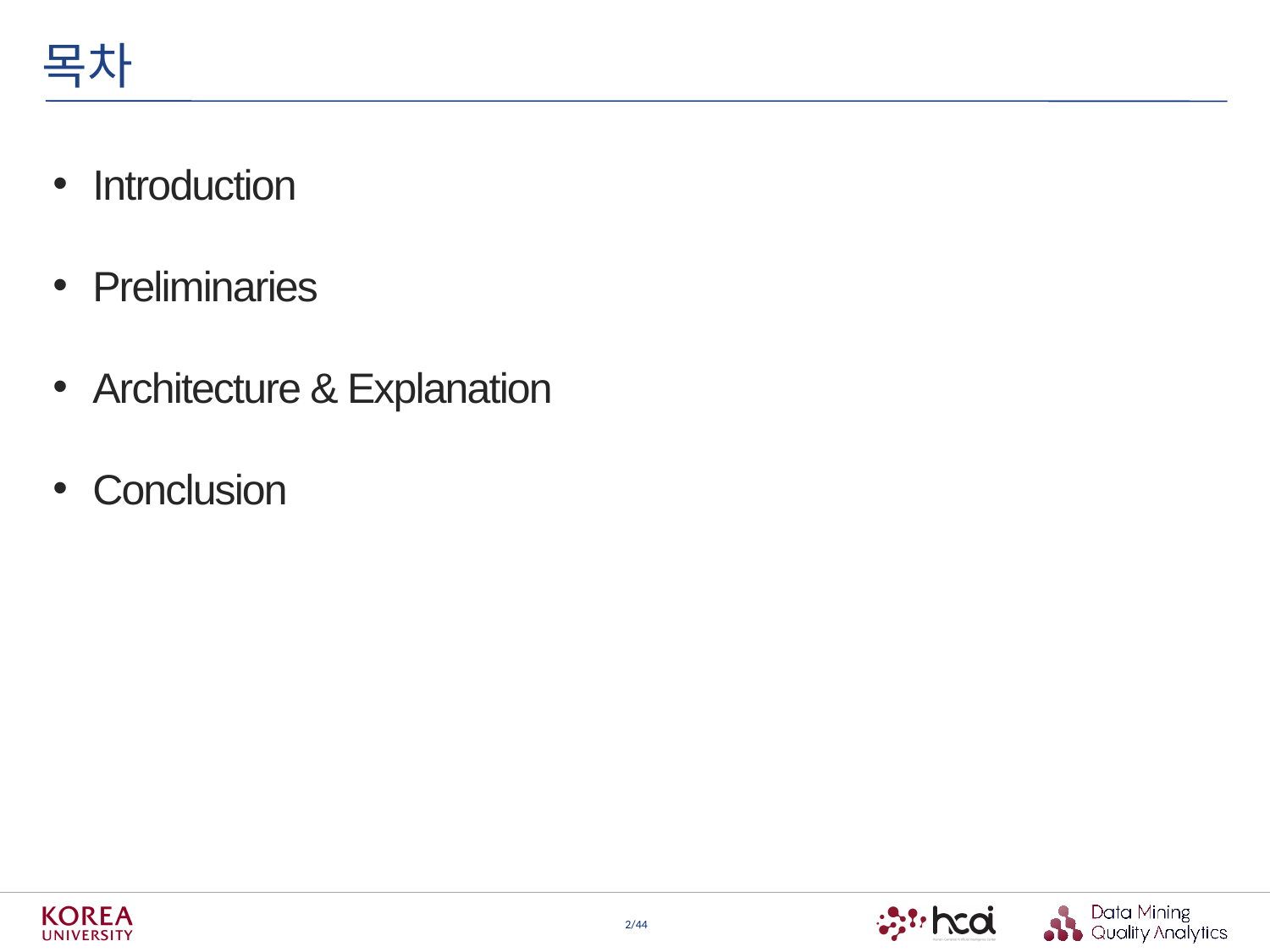

목차
Introduction
Preliminaries
Architecture & Explanation
Conclusion